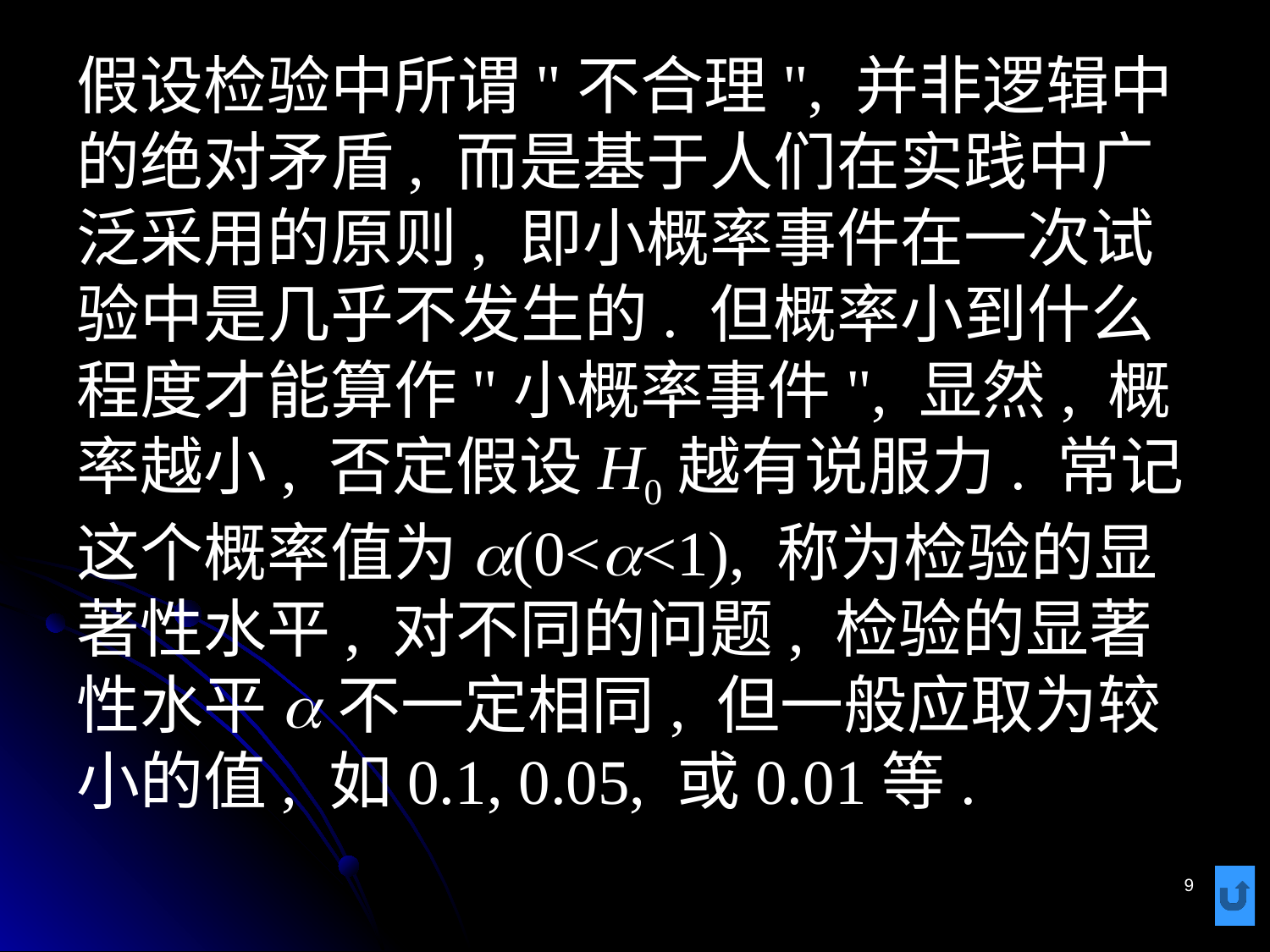

# 假设检验中所谓"不合理", 并非逻辑中的绝对矛盾, 而是基于人们在实践中广泛采用的原则, 即小概率事件在一次试验中是几乎不发生的. 但概率小到什么程度才能算作"小概率事件", 显然, 概率越小, 否定假设H0越有说服力. 常记这个概率值为α(0<α<1), 称为检验的显著性水平, 对不同的问题, 检验的显著性水平α不一定相同, 但一般应取为较小的值, 如0.1, 0.05, 或0.01等.
9